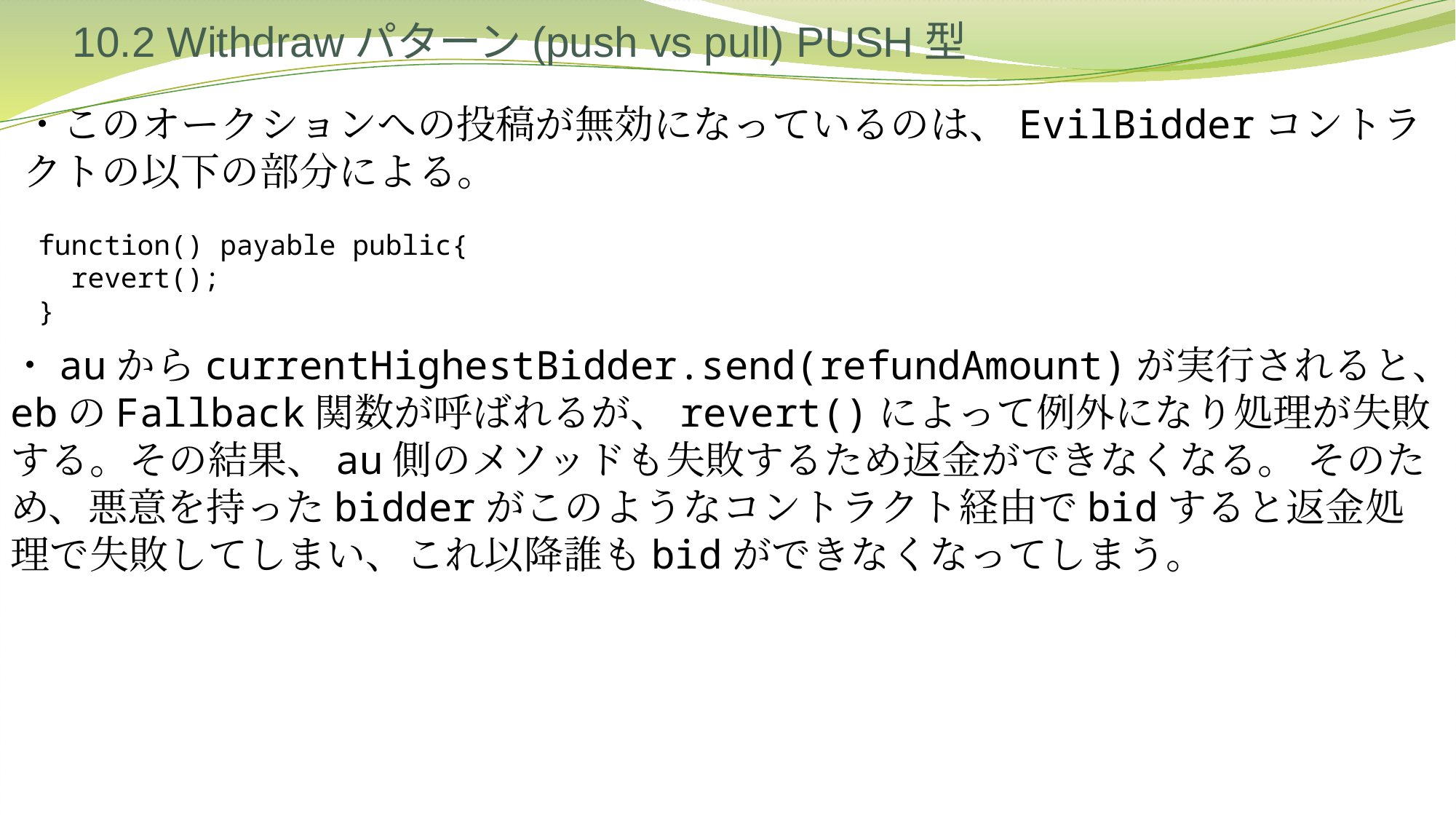

# 10.2 Withdrawパターン(push vs pull) PUSH型

・このオークションへの投稿が無効になっているのは、EvilBidderコントラクトの以下の部分による。

function() payable public{
  revert();
}
・auからcurrentHighestBidder.send(refundAmount)が実行されると、ebのFallback関数が呼ばれるが、revert()によって例外になり処理が失敗する。その結果、au側のメソッドも失敗するため返金ができなくなる。 そのため、悪意を持ったbidderがこのようなコントラクト経由でbidすると返金処理で失敗してしまい、これ以降誰もbidができなくなってしまう。